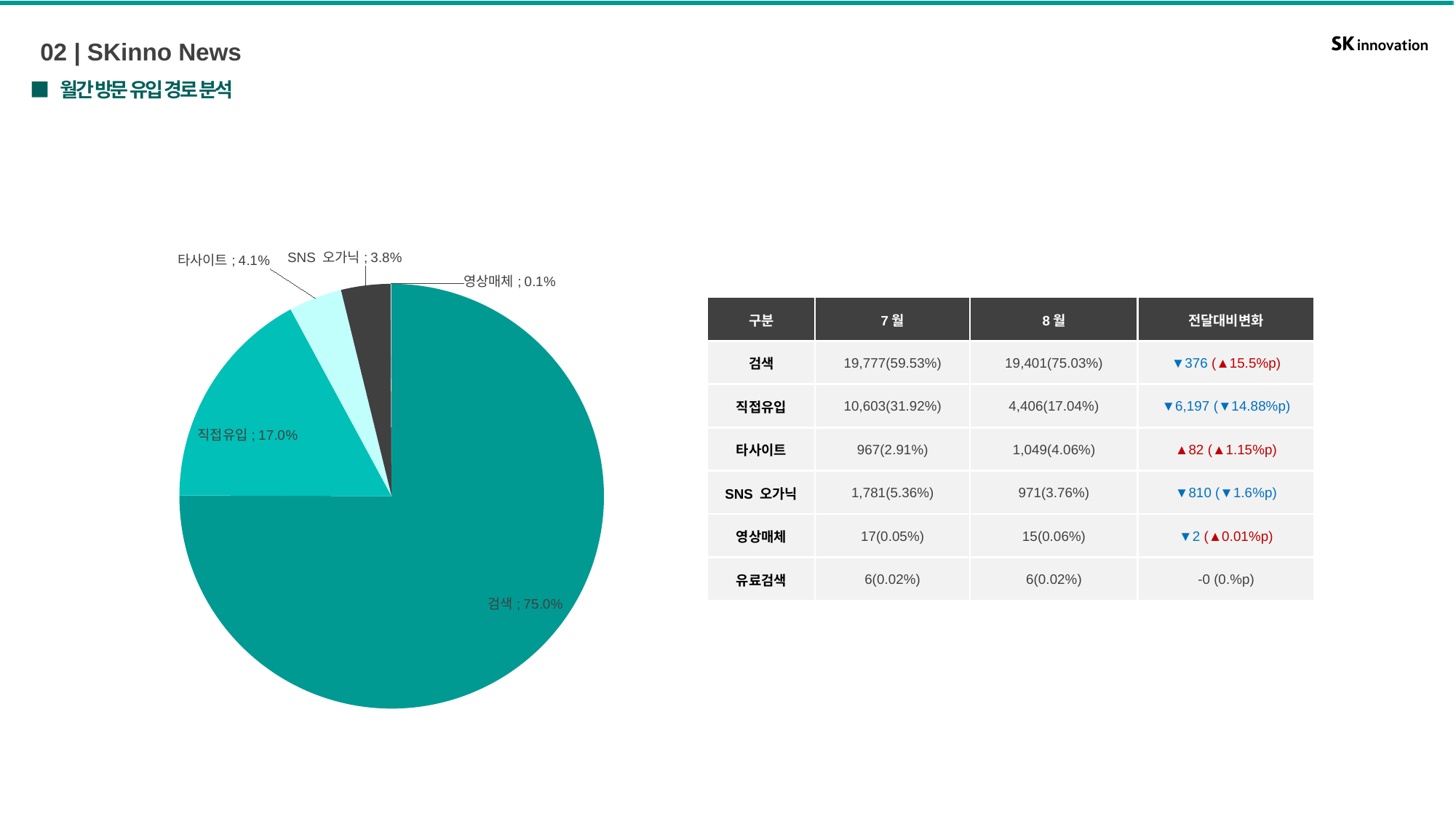

02 | SKinno News
■ 월간 방문 유입 경로 분석

### Chart

| Category |  |
|---|---|
| 검색 | 0.7503190625362571 |
| 직접유입 | 0.17039873148470433 |
| 타사이트 | 0.040569284913176316 |
| SNS 오가닉 | 0.037552693661290944 |
| 영상매체 | 0.000580113702285648 |
| 유료검색 | 0.00023204548091425919 |

### Chart

| Category |
|---|
| 구분 | 7월 | 8월 | 전달대비변화 |
| --- | --- | --- | --- |
| 검색 | 19,777(59.53%) | 19,401(75.03%) | ▼376 (▲15.5%p) |
| 직접유입 | 10,603(31.92%) | 4,406(17.04%) | ▼6,197 (▼14.88%p) |
| 타사이트 | 967(2.91%) | 1,049(4.06%) | ▲82 (▲1.15%p) |
| SNS 오가닉 | 1,781(5.36%) | 971(3.76%) | ▼810 (▼1.6%p) |
| 영상매체 | 17(0.05%) | 15(0.06%) | ▼2 (▲0.01%p) |
| 유료검색 | 6(0.02%) | 6(0.02%) | -0 (0.%p) |